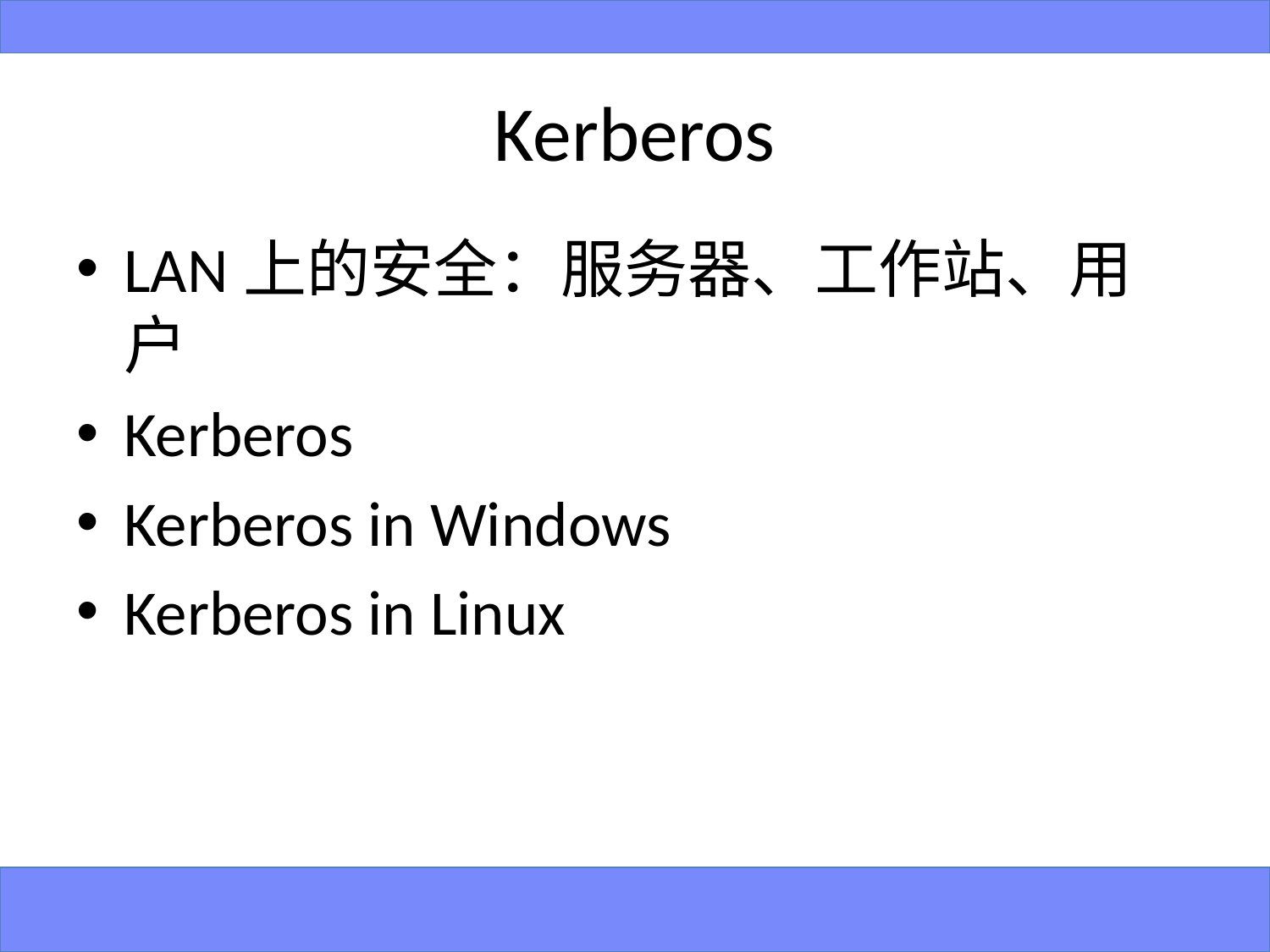

# Kerberos
LAN上的安全：服务器、工作站、用户
Kerberos
Kerberos in Windows
Kerberos in Linux